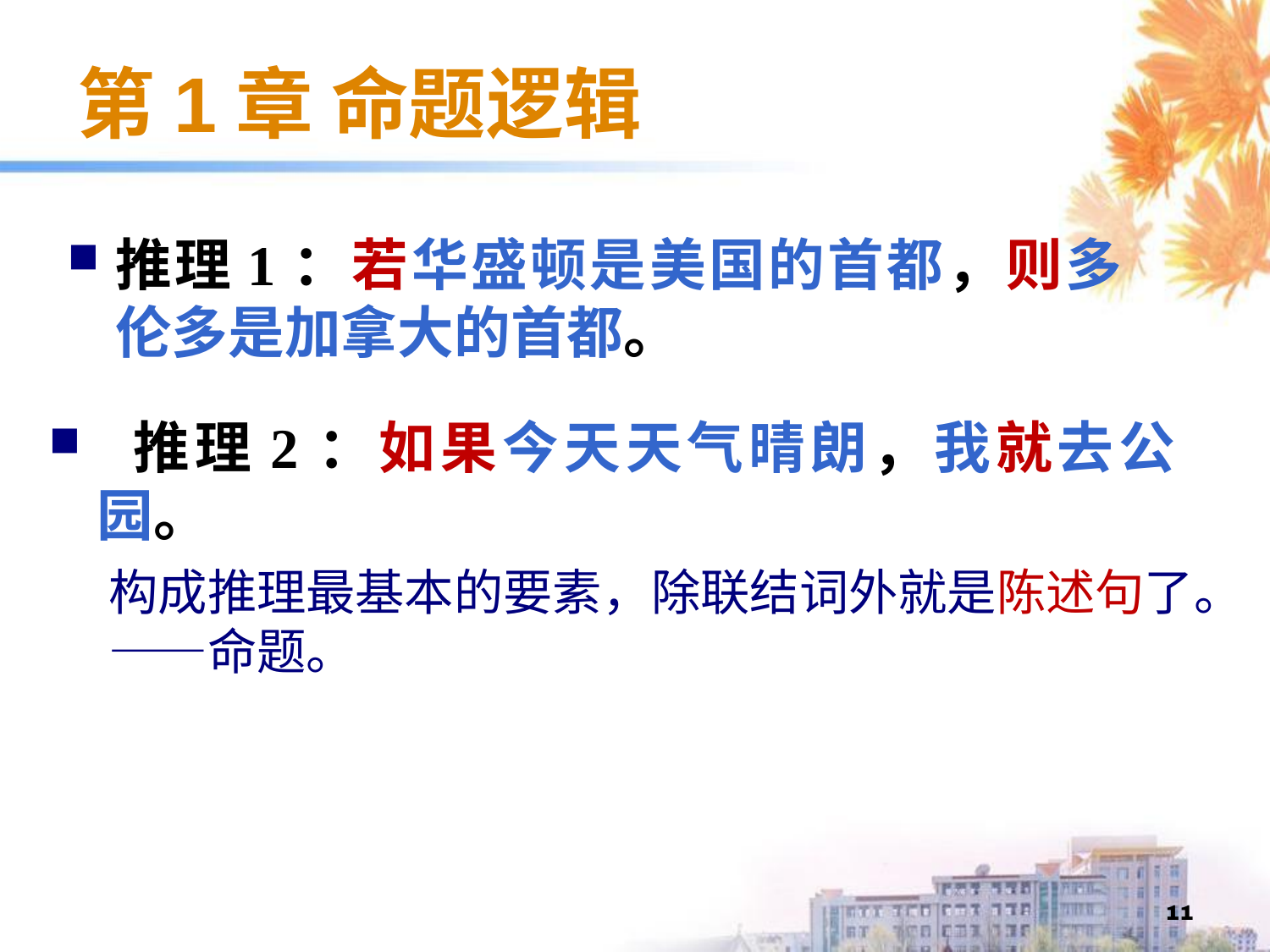

# 第1章 命题逻辑
推理1：若华盛顿是美国的首都，则多伦多是加拿大的首都。
 推理2：如果今天天气晴朗，我就去公园。
构成推理最基本的要素，除联结词外就是陈述句了。——命题。
11